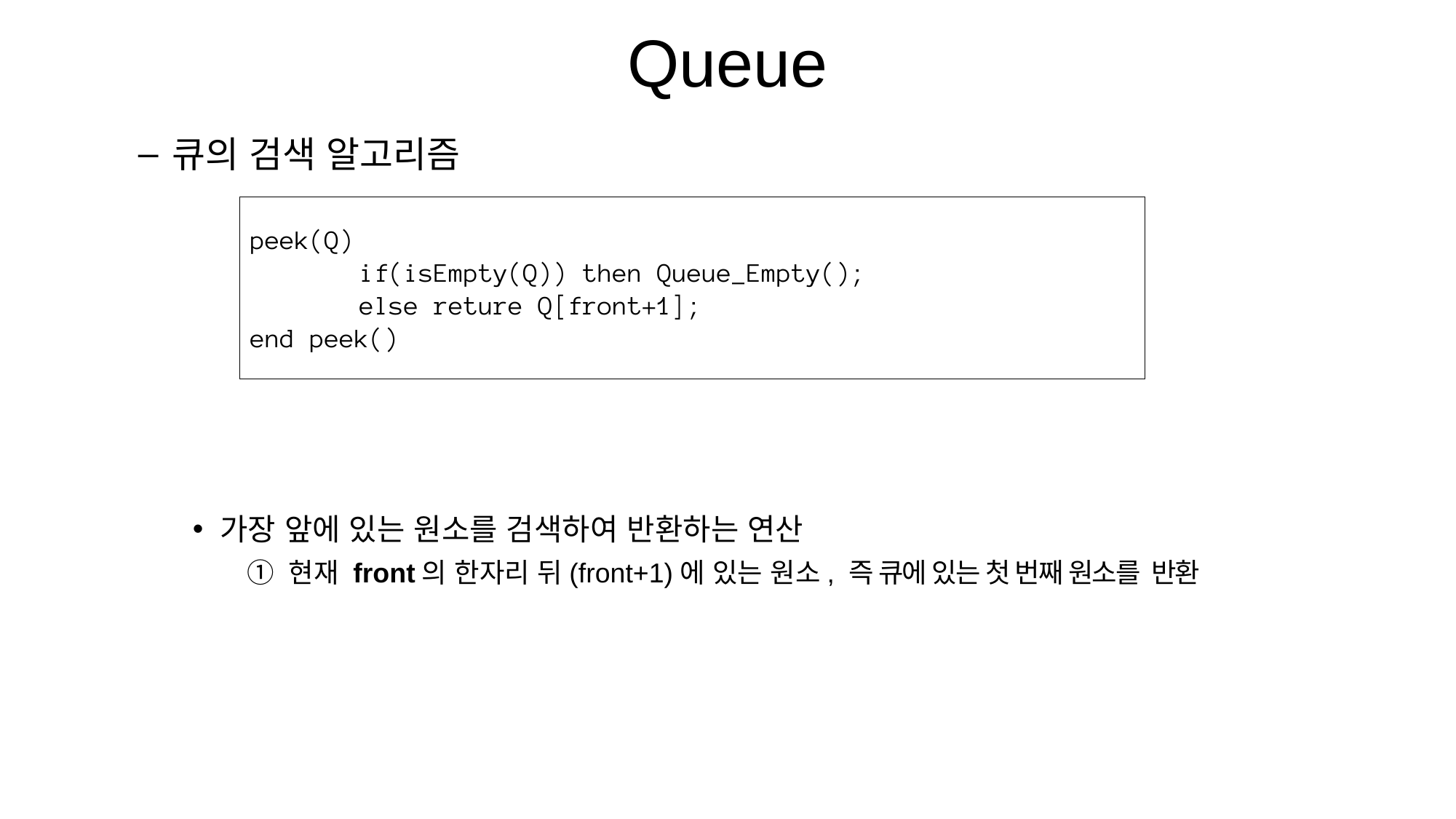

# Queue
큐의 검색 알고리즘

가장 앞에 있는 원소를 검색하여 반환하는 연산
① 현재 front의 한자리 뒤(front+1)에 있는 원소, 즉 큐에 있는 첫 번째 원소를  반환

peek(Q)
	if(isEmpty(Q)) then Queue_Empty();
	else reture Q[front+1];
end peek()